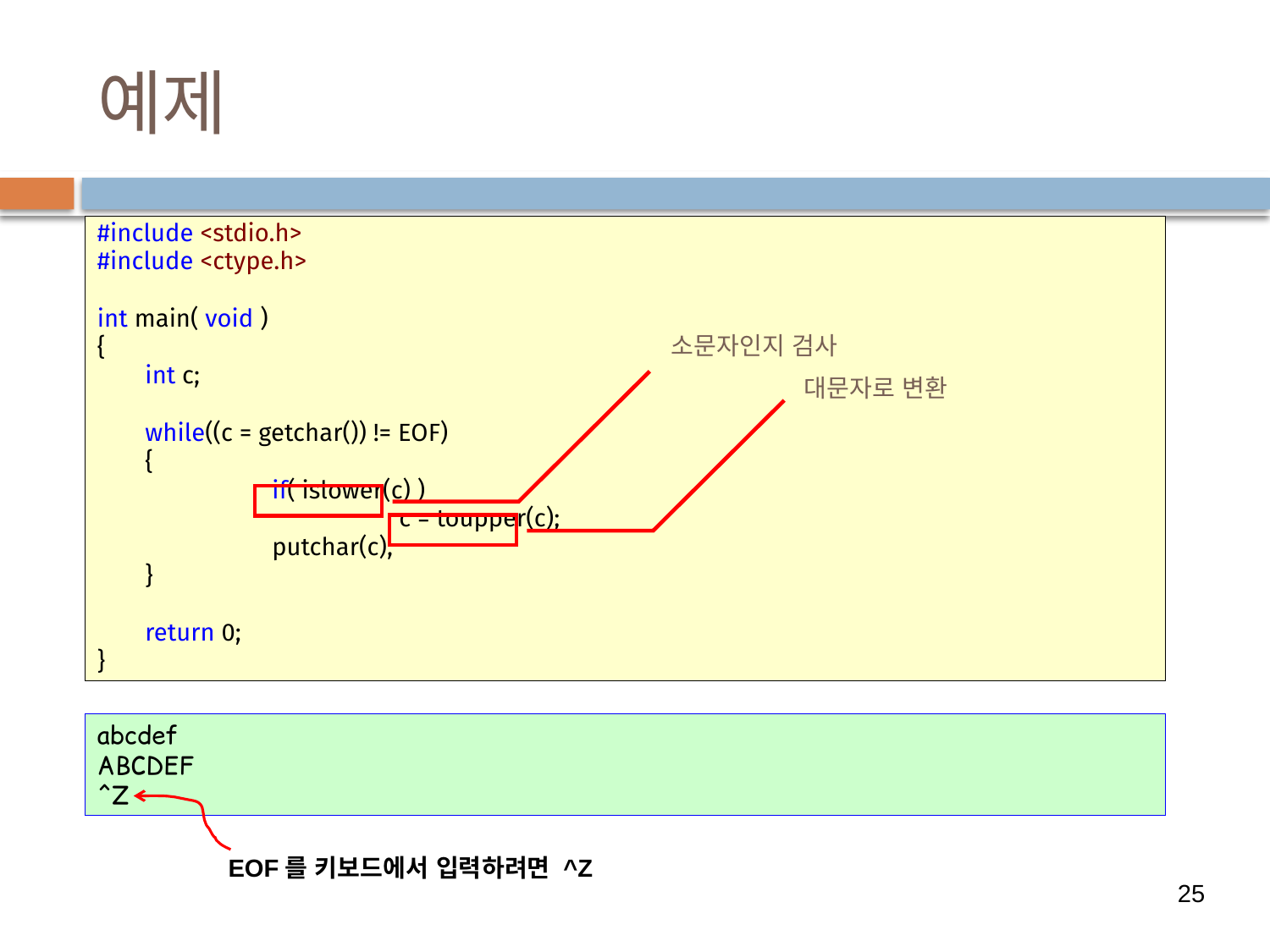

# 예제
#include <stdio.h>
#include <ctype.h>

int main( void )
{
	int c;

	while((c = getchar()) != EOF)
	{
		if( islower(c) )
			c = toupper(c);
		putchar(c);
	}

	return 0;
}
소문자인지 검사
대문자로 변환

abcdef
ABCDEF
^Z

EOF를 키보드에서 입력하려면 ^Z
25